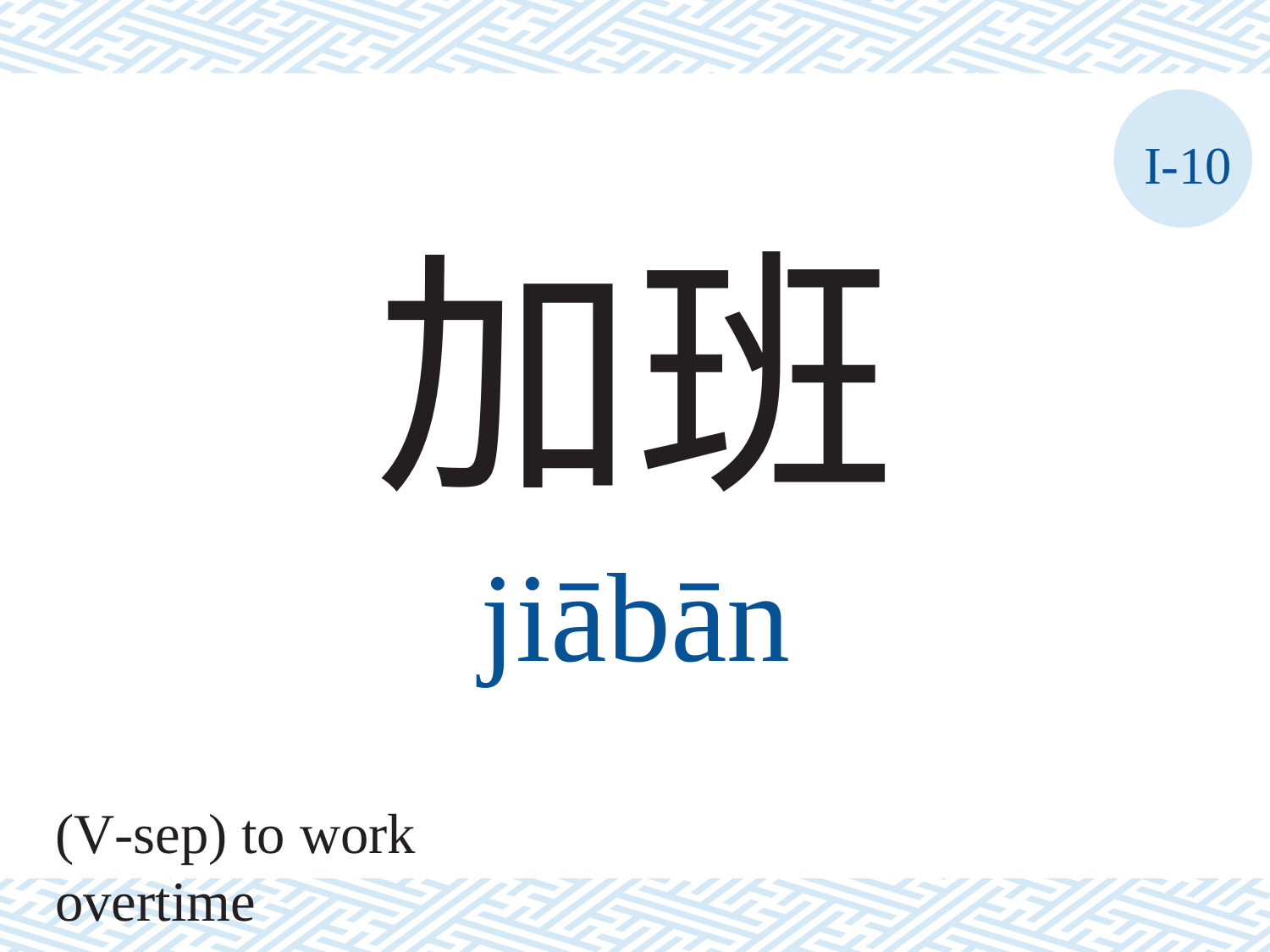

I-10
加班
jiābān
(V-sep) to work overtime